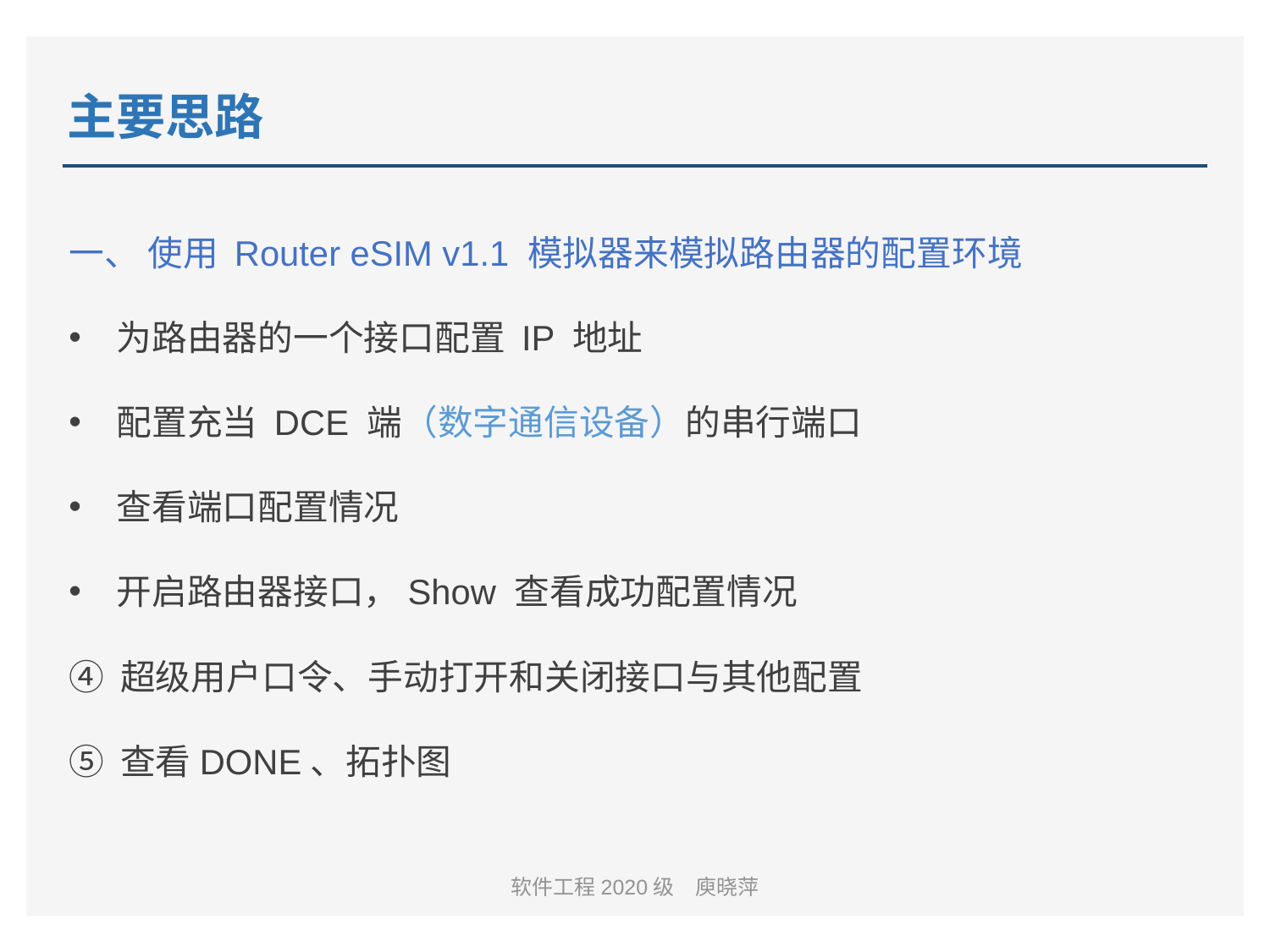

# 主要思路
一、 使用 Router eSIM v1.1 模拟器来模拟路由器的配置环境
为路由器的一个接口配置 IP 地址
配置充当 DCE 端（数字通信设备）的串行端口
查看端口配置情况
开启路由器接口，Show 查看成功配置情况
④ 超级用户口令、手动打开和关闭接口与其他配置
⑤ 查看DONE、拓扑图

软件工程2020级　庾晓萍
3